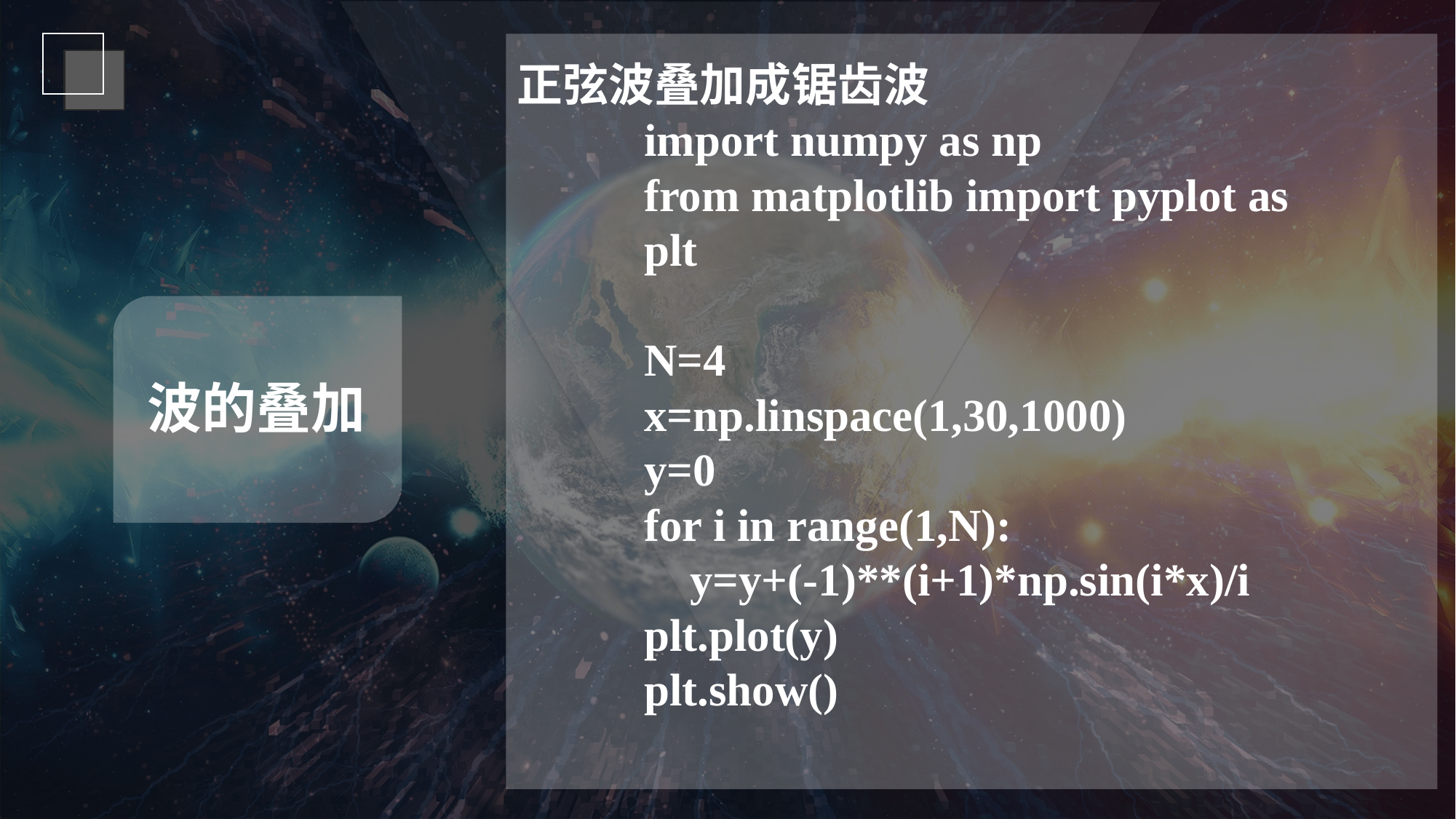

正弦波叠加成锯齿波
import numpy as np
from matplotlib import pyplot as plt

N=4
x=np.linspace(1,30,1000)
y=0
for i in range(1,N):
    y=y+(-1)**(i+1)*np.sin(i*x)/i
plt.plot(y)
plt.show()

波的叠加